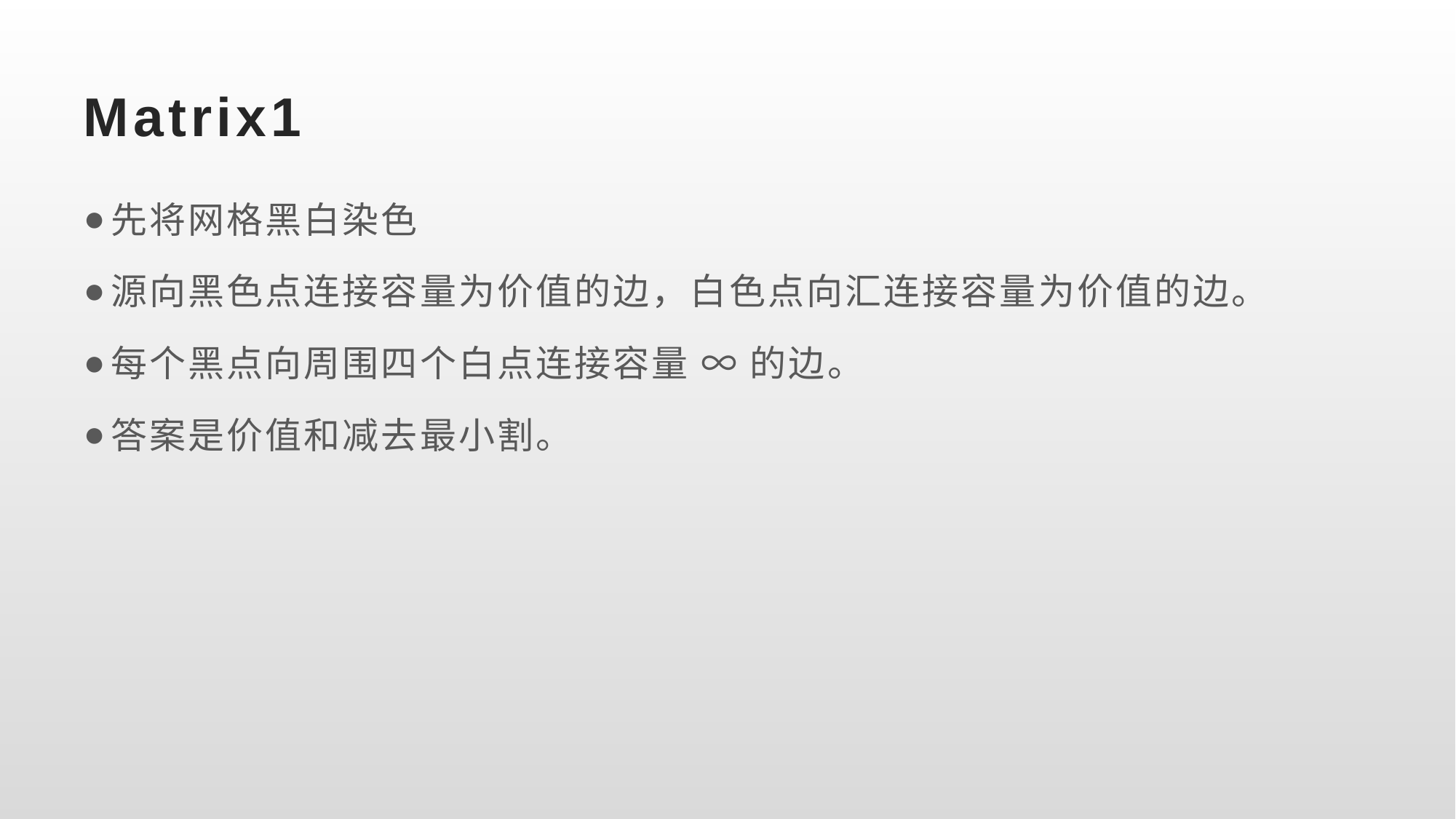

# Matrix1
先将网格黑白染色
源向黑色点连接容量为价值的边，白色点向汇连接容量为价值的边。
每个黑点向周围四个白点连接容量 ∞ 的边。
答案是价值和减去最小割。